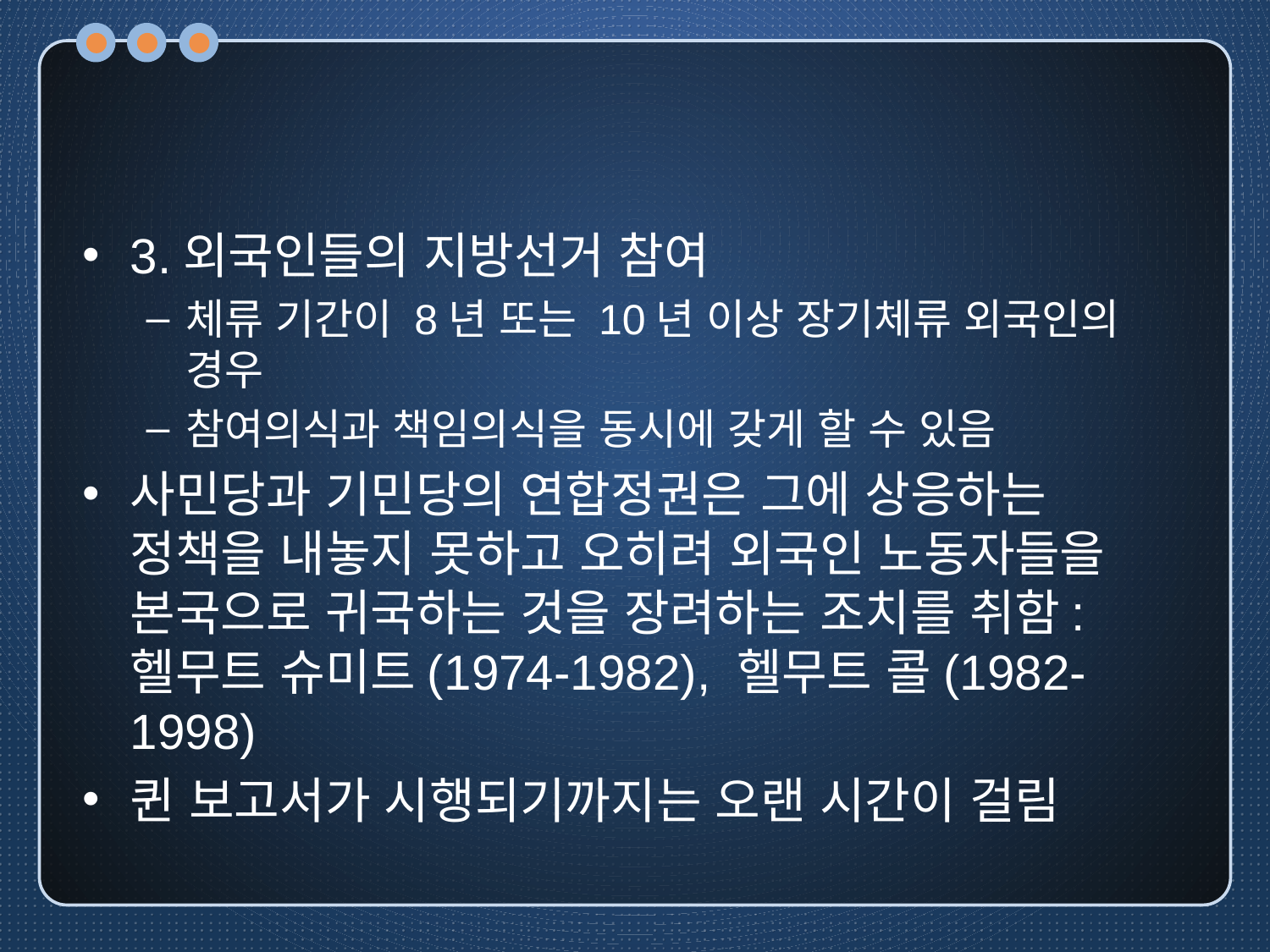

#
3.외국인들의 지방선거 참여
체류 기간이 8년 또는 10년 이상 장기체류 외국인의 경우
참여의식과 책임의식을 동시에 갖게 할 수 있음
사민당과 기민당의 연합정권은 그에 상응하는 정책을 내놓지 못하고 오히려 외국인 노동자들을 본국으로 귀국하는 것을 장려하는 조치를 취함: 헬무트 슈미트(1974-1982), 헬무트 콜(1982-1998)
퀸 보고서가 시행되기까지는 오랜 시간이 걸림